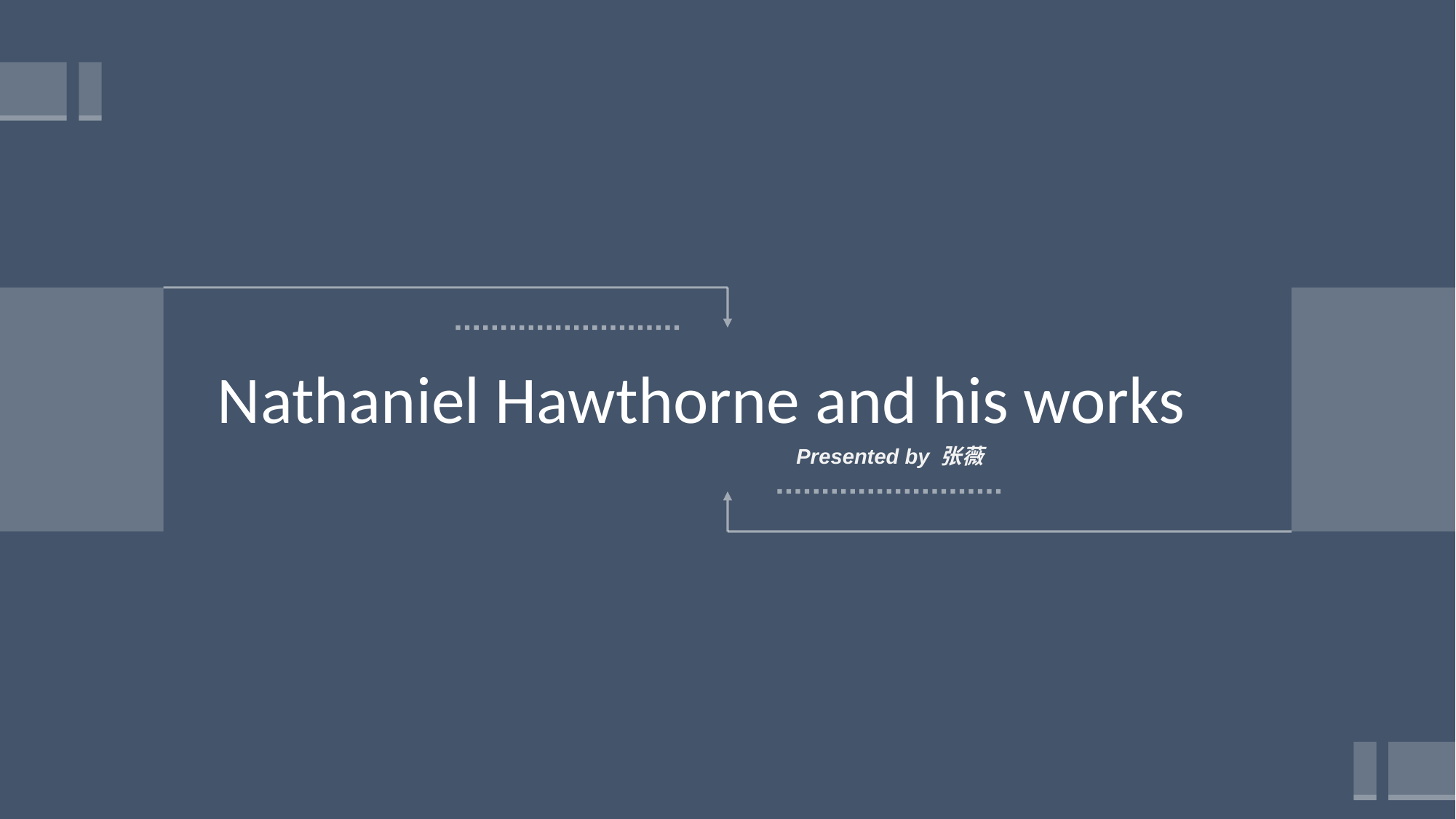

Nathaniel Hawthorne and his works
Presented by 张薇